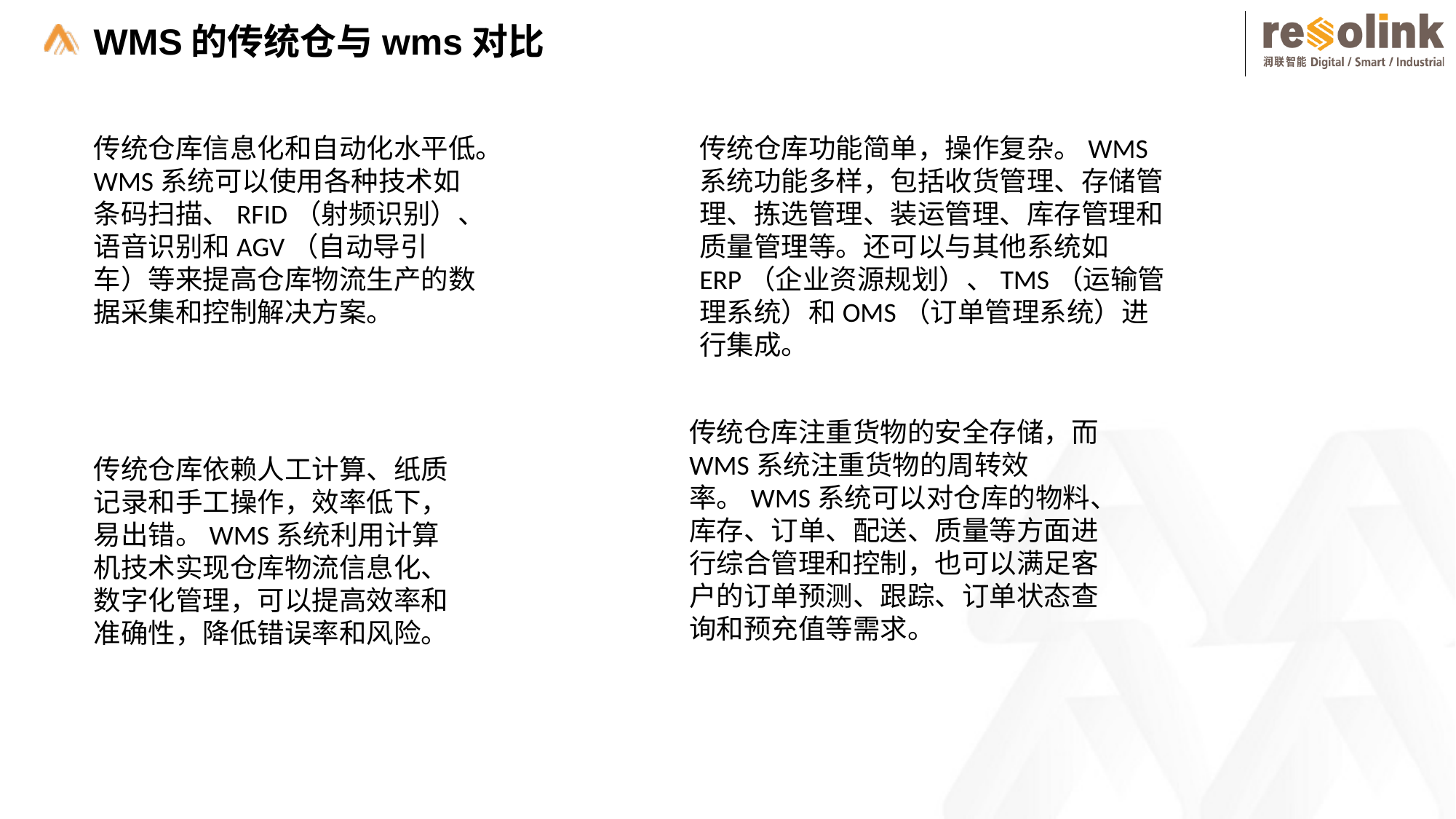

WMS的传统仓与wms对比
传统仓库信息化和自动化水平低。WMS系统可以使用各种技术如条码扫描、RFID（射频识别）、语音识别和AGV（自动导引车）等来提高仓库物流生产的数据采集和控制解决方案。
传统仓库功能简单，操作复杂。WMS系统功能多样，包括收货管理、存储管理、拣选管理、装运管理、库存管理和质量管理等。还可以与其他系统如ERP（企业资源规划）、TMS（运输管理系统）和OMS（订单管理系统）进行集成。
传统仓库注重货物的安全存储，而WMS系统注重货物的周转效率。WMS系统可以对仓库的物料、库存、订单、配送、质量等方面进行综合管理和控制，也可以满足客户的订单预测、跟踪、订单状态查询和预充值等需求。
传统仓库依赖人工计算、纸质记录和手工操作，效率低下，易出错。WMS系统利用计算机技术实现仓库物流信息化、数字化管理，可以提高效率和准确性，降低错误率和风险。